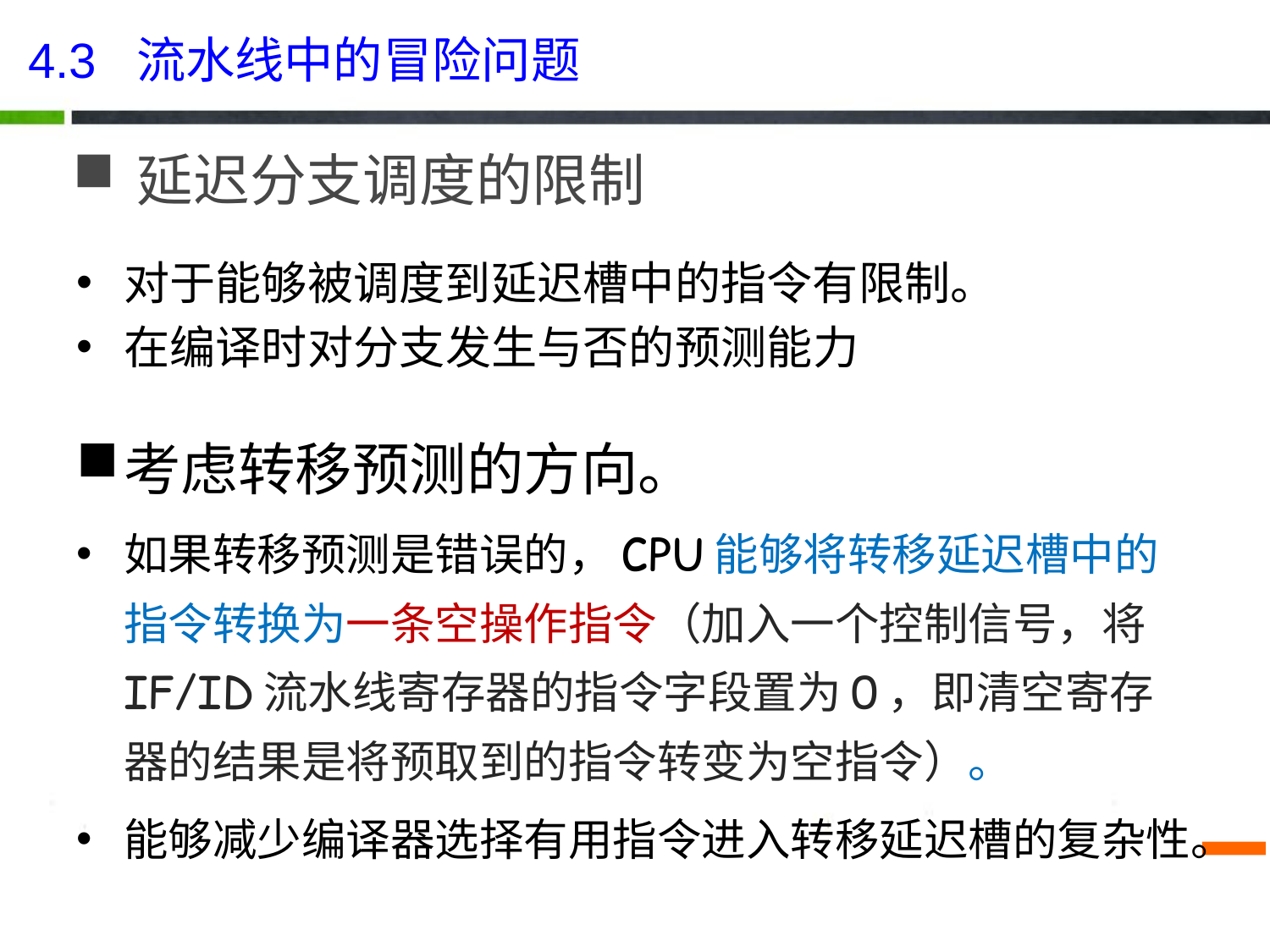

4.3  流水线中的冒险问题
# 延迟分支调度的限制
对于能够被调度到延迟槽中的指令有限制。
在编译时对分支发生与否的预测能力
考虑转移预测的方向。
如果转移预测是错误的，CPU能够将转移延迟槽中的指令转换为一条空操作指令（加入一个控制信号，将IF/ID流水线寄存器的指令字段置为0，即清空寄存器的结果是将预取到的指令转变为空指令）。
能够减少编译器选择有用指令进入转移延迟槽的复杂性。
120